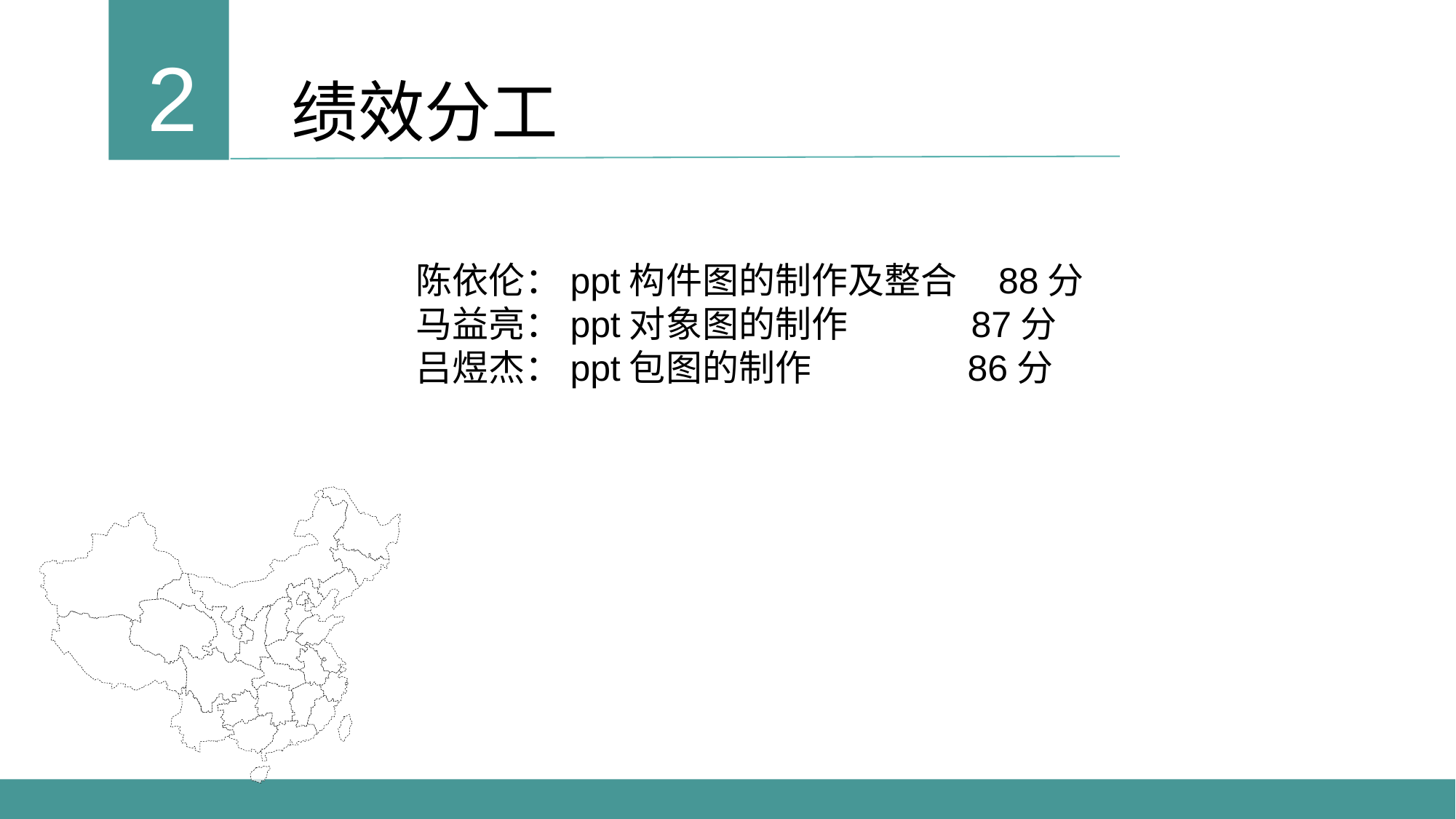

2
绩效分工

陈依伦：ppt构件图的制作及整合    88分
马益亮：ppt对象图的制作              87分
吕煜杰：ppt包图的制作                  86分